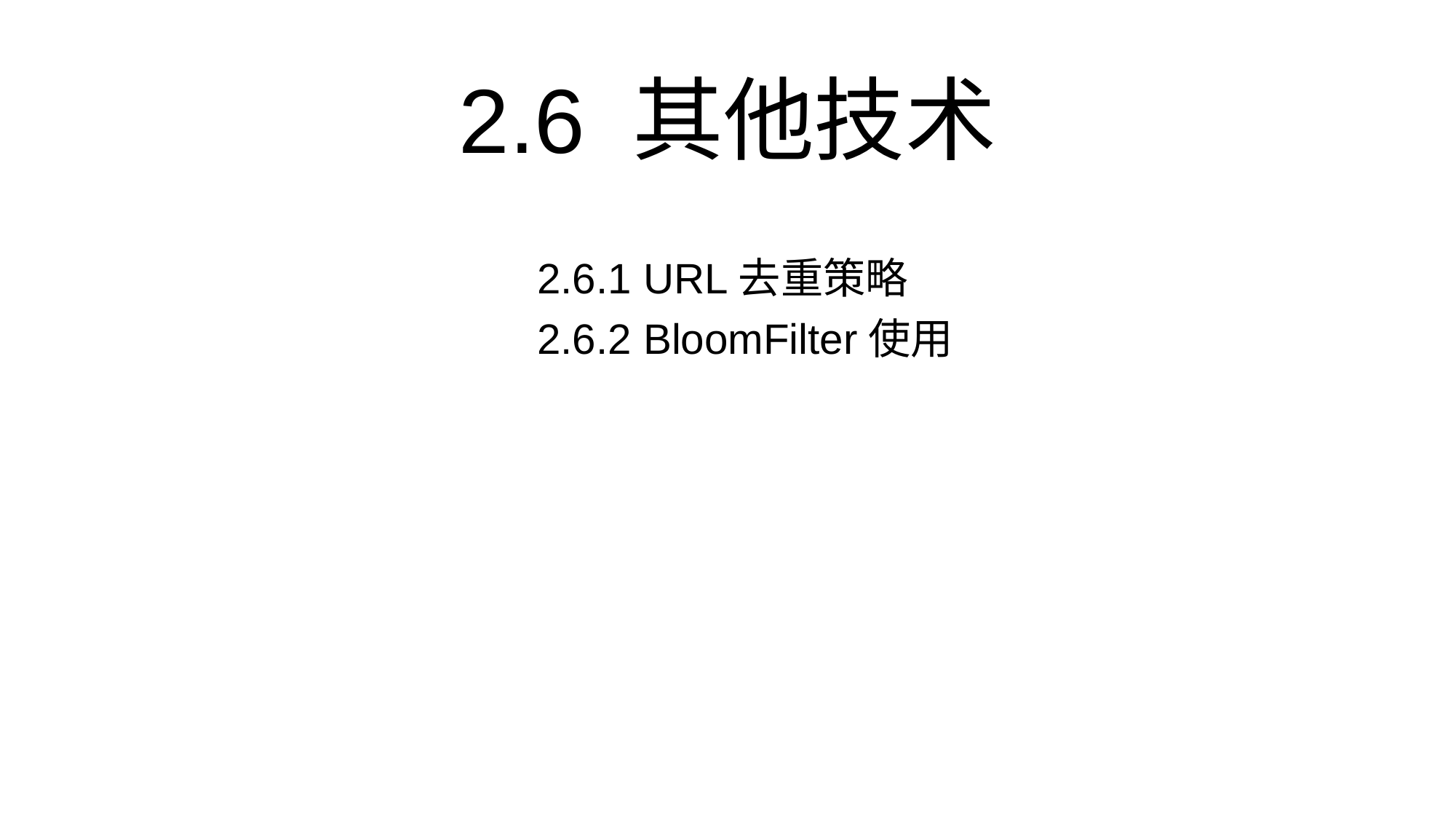

# 2.6 其他技术
2.6.1 URL去重策略
2.6.2 BloomFilter使用